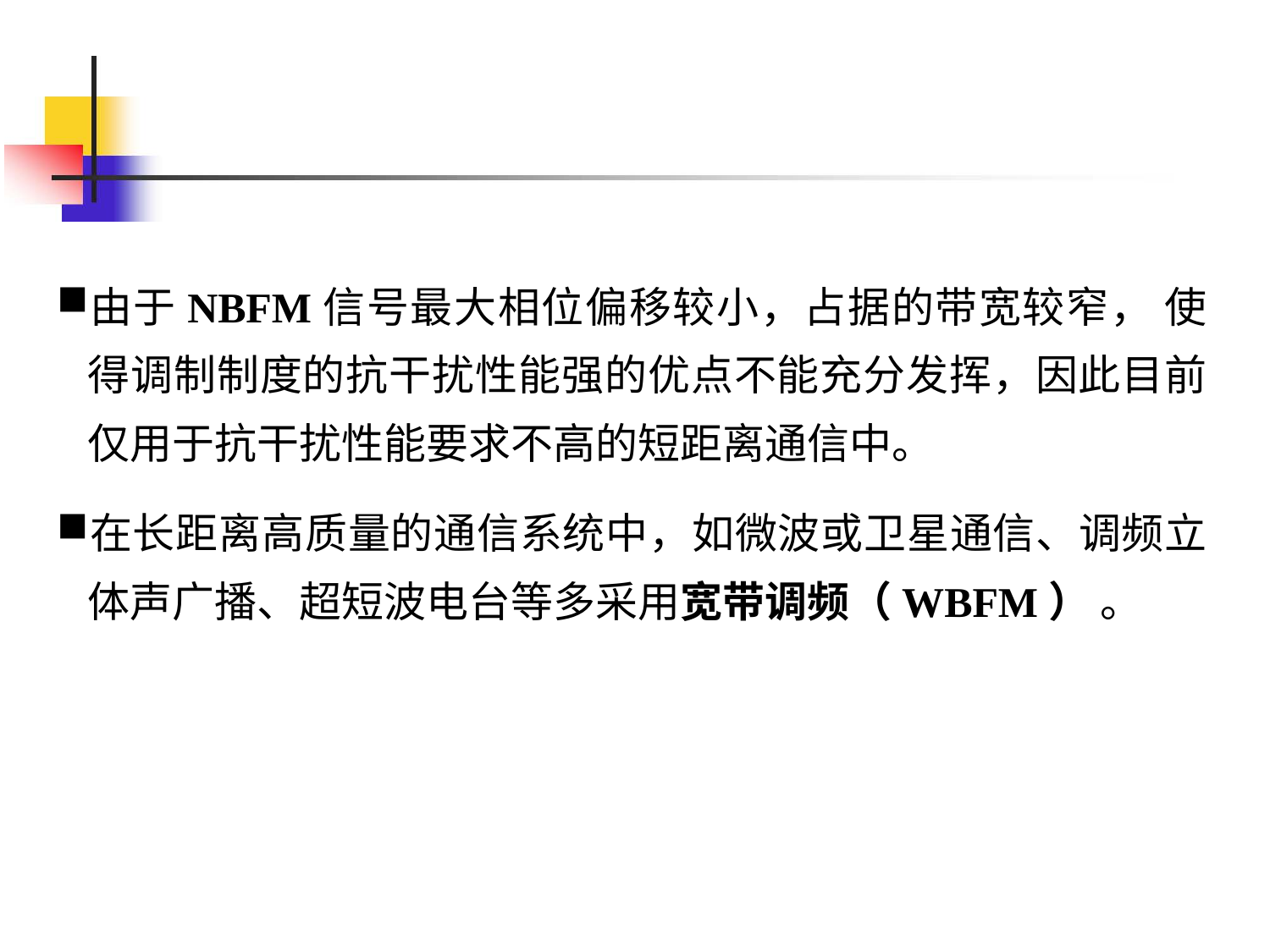

由于NBFM信号最大相位偏移较小，占据的带宽较窄， 使得调制制度的抗干扰性能强的优点不能充分发挥，因此目前仅用于抗干扰性能要求不高的短距离通信中。
在长距离高质量的通信系统中，如微波或卫星通信、调频立体声广播、超短波电台等多采用宽带调频（WBFM） 。